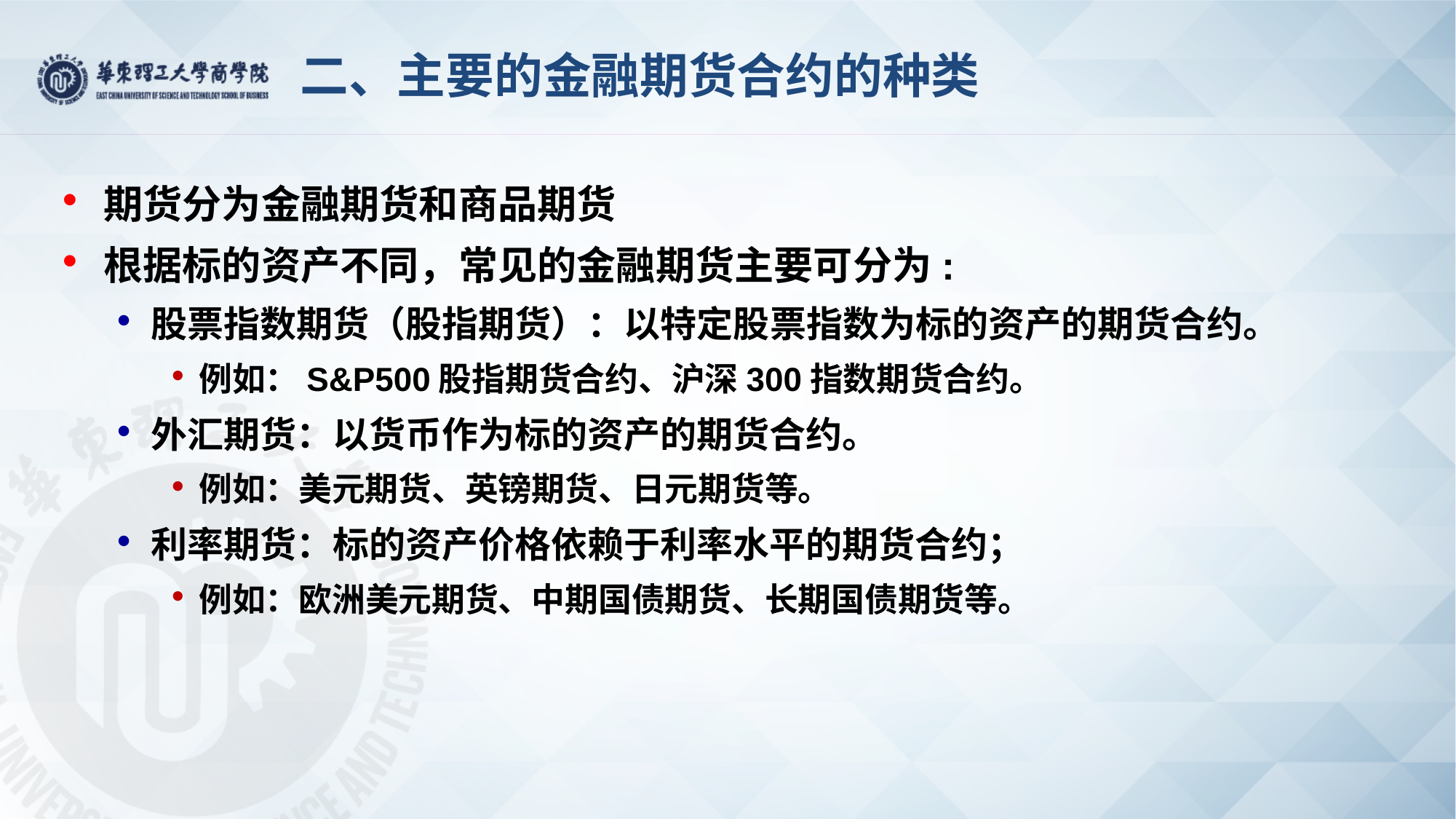

# 二、主要的金融期货合约的种类
期货分为金融期货和商品期货
根据标的资产不同，常见的金融期货主要可分为:
股票指数期货（股指期货）：以特定股票指数为标的资产的期货合约。
例如：S&P500股指期货合约、沪深300指数期货合约。
外汇期货：以货币作为标的资产的期货合约。
例如：美元期货、英镑期货、日元期货等。
利率期货：标的资产价格依赖于利率水平的期货合约；
例如：欧洲美元期货、中期国债期货、长期国债期货等。